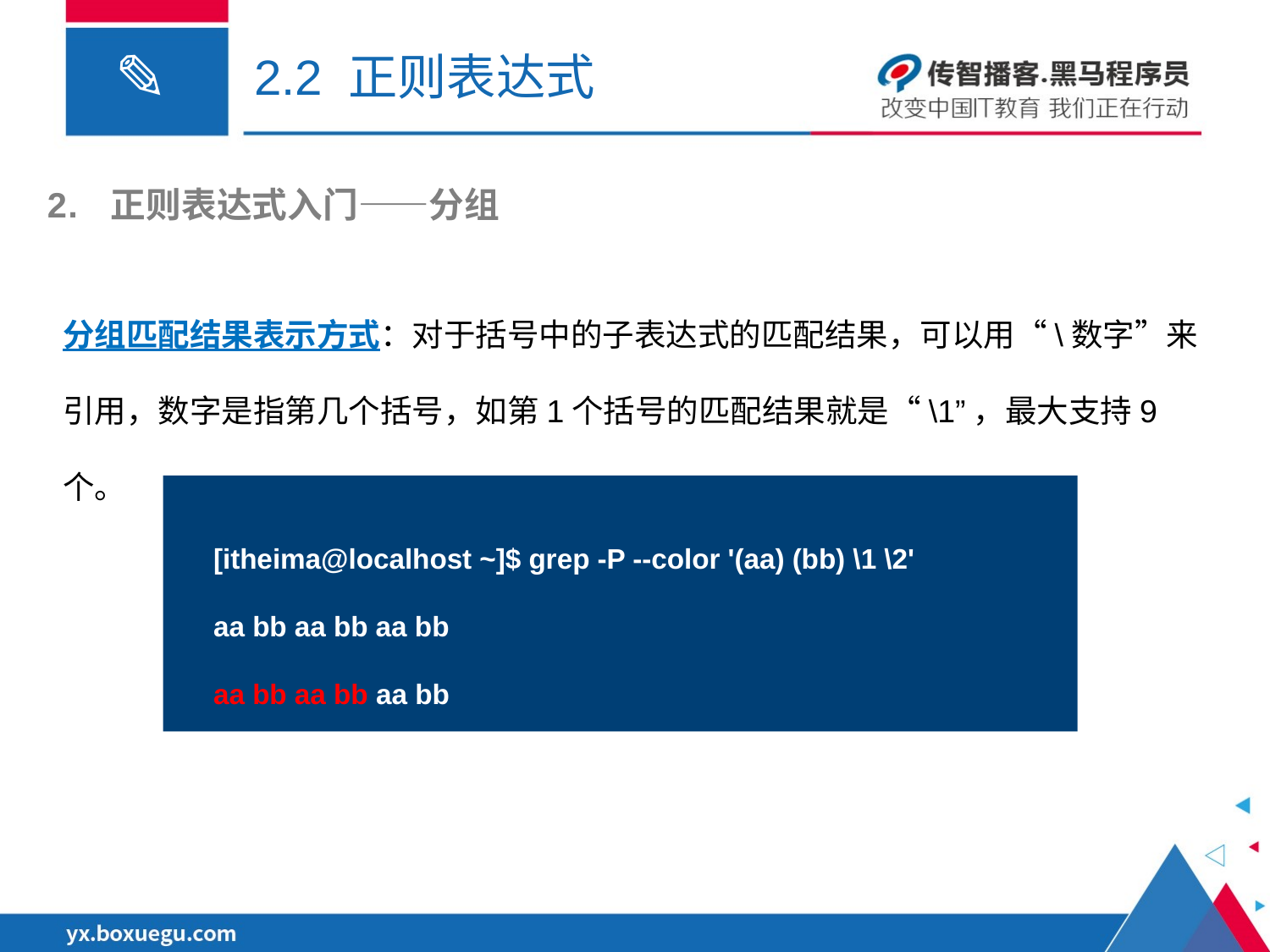

# 2.2 正则表达式
正则表达式入门——分组
分组匹配结果表示方式：对于括号中的子表达式的匹配结果，可以用“\数字”来引用，数字是指第几个括号，如第1个括号的匹配结果就是“\1”，最大支持9个。

[itheima@localhost ~]$ grep -P --color '(aa) (bb) \1 \2'
aa bb aa bb aa bb
aa bb aa bb aa bb